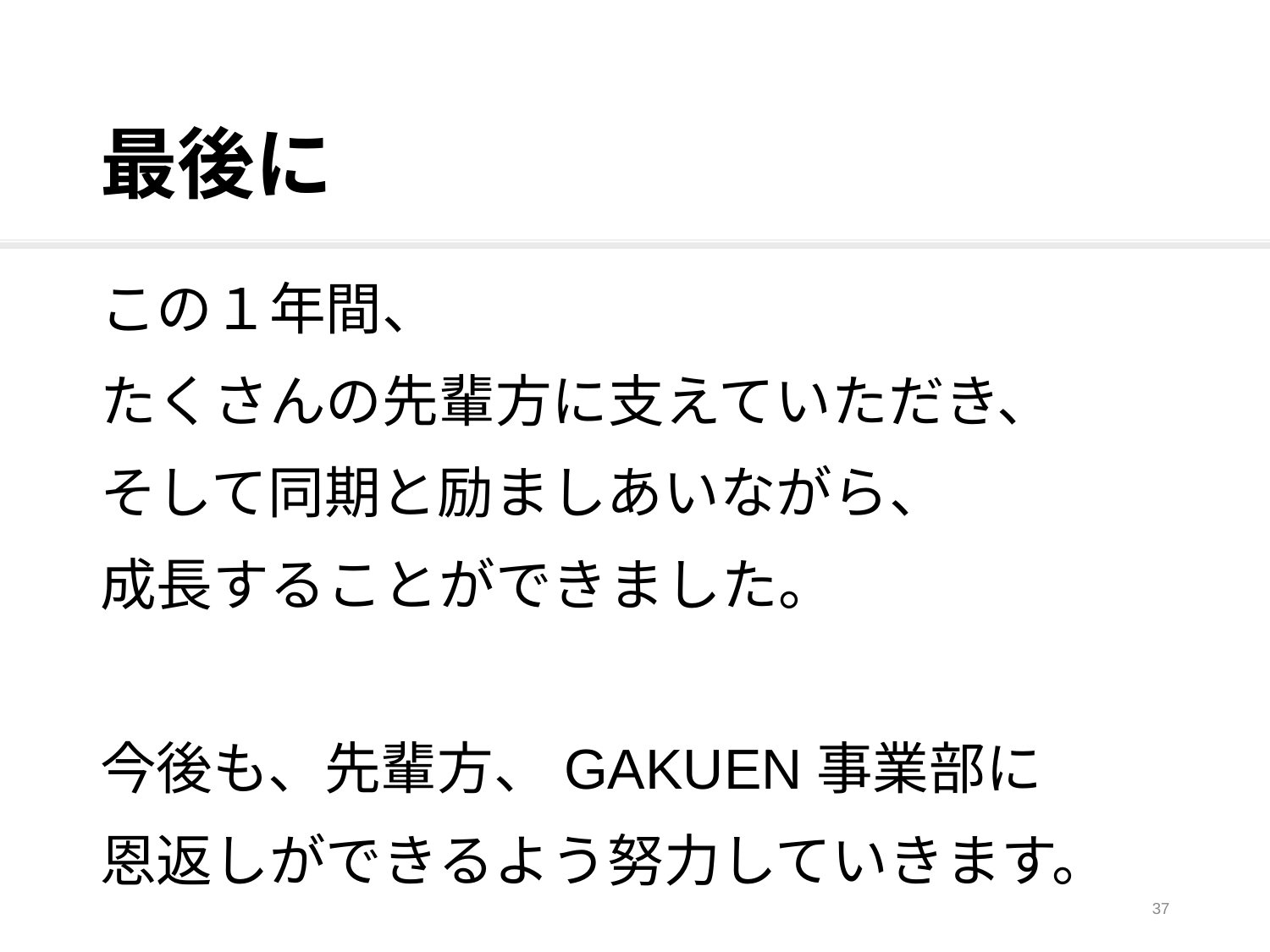

# 最後に
この１年間、
たくさんの先輩方に支えていただき、
そして同期と励ましあいながら、
成長することができました。

今後も、先輩方、GAKUEN事業部に
恩返しができるよう努力していきます。
37